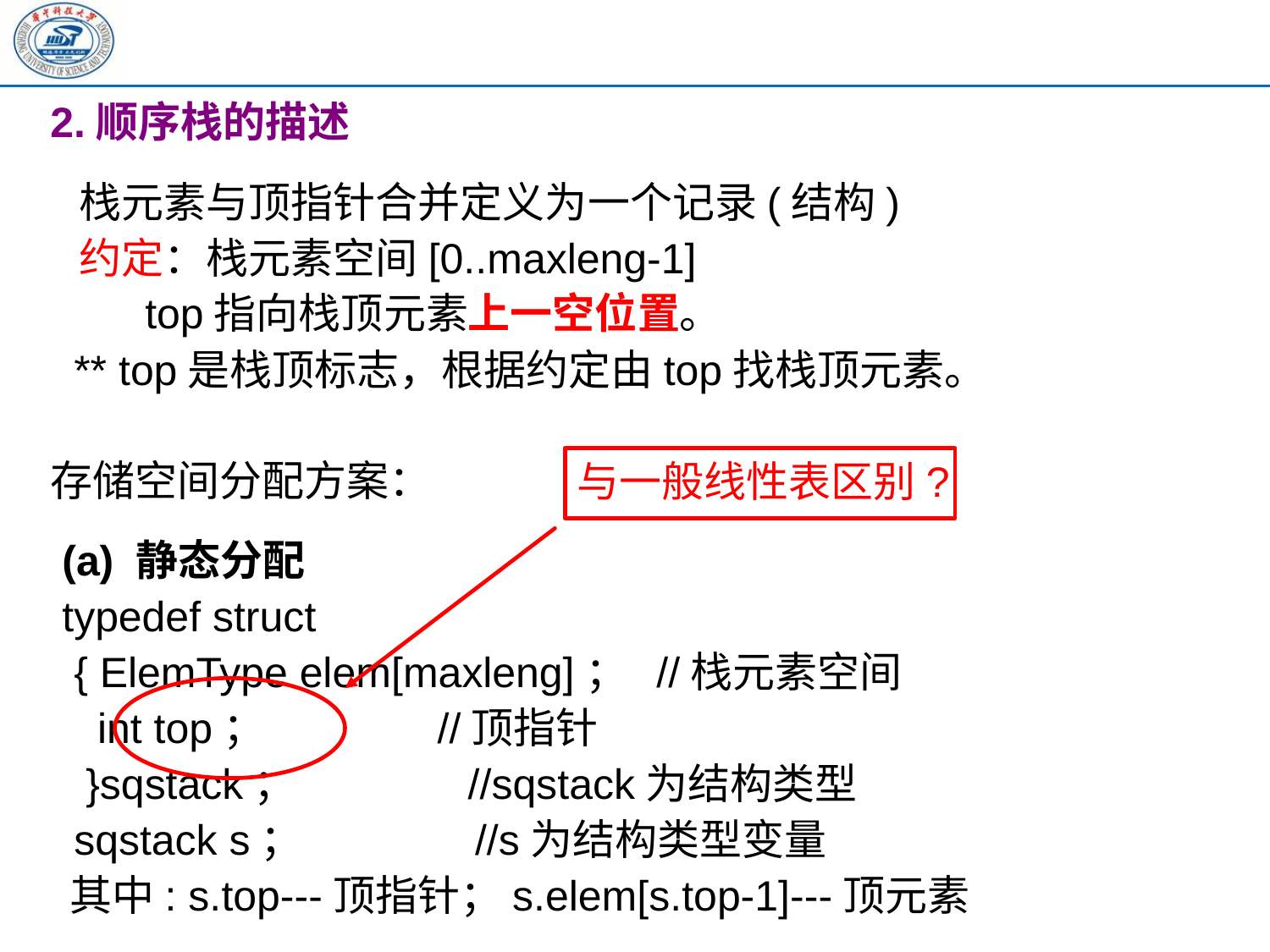

2.顺序栈的描述

  栈元素与顶指针合并定义为一个记录(结构)
  约定：栈元素空间[0..maxleng-1]
        top指向栈顶元素上一空位置。
  ** top是栈顶标志，根据约定由top找栈顶元素。

存储空间分配方案：

 (a) 静态分配
 typedef struct
  { ElemType elem[maxleng]；  //栈元素空间
    int top；                 //顶指针
   }sqstack；                 //sqstack为结构类型
  sqstack s；                 //s为结构类型变量
 其中: s.top---顶指针；s.elem[s.top-1]---顶元素
与一般线性表区别?